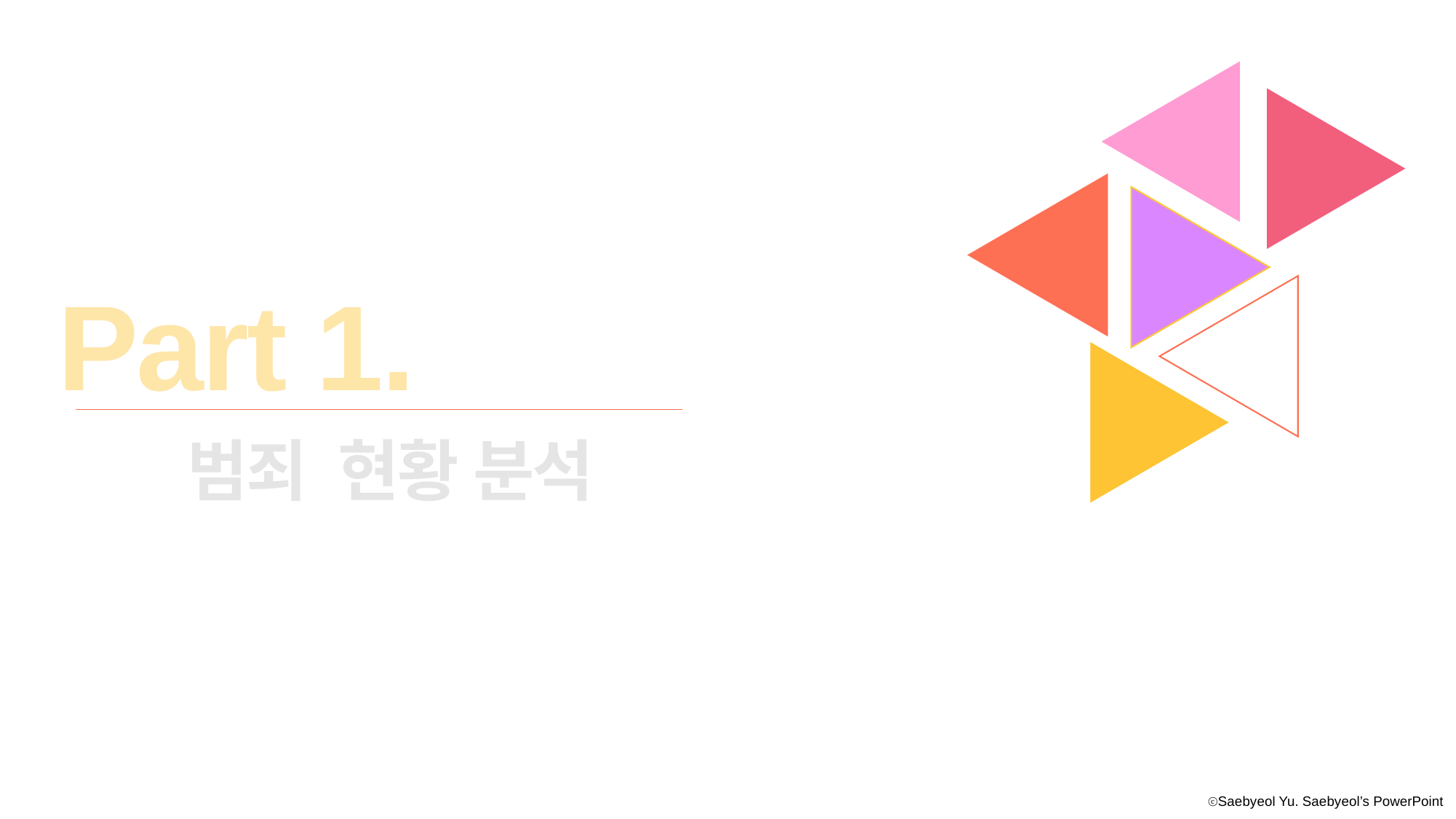

Part 1.
Introduction
범죄  현황 분석
Copyrightⓒ. Saebyeol Yu. All Rights Reserved.